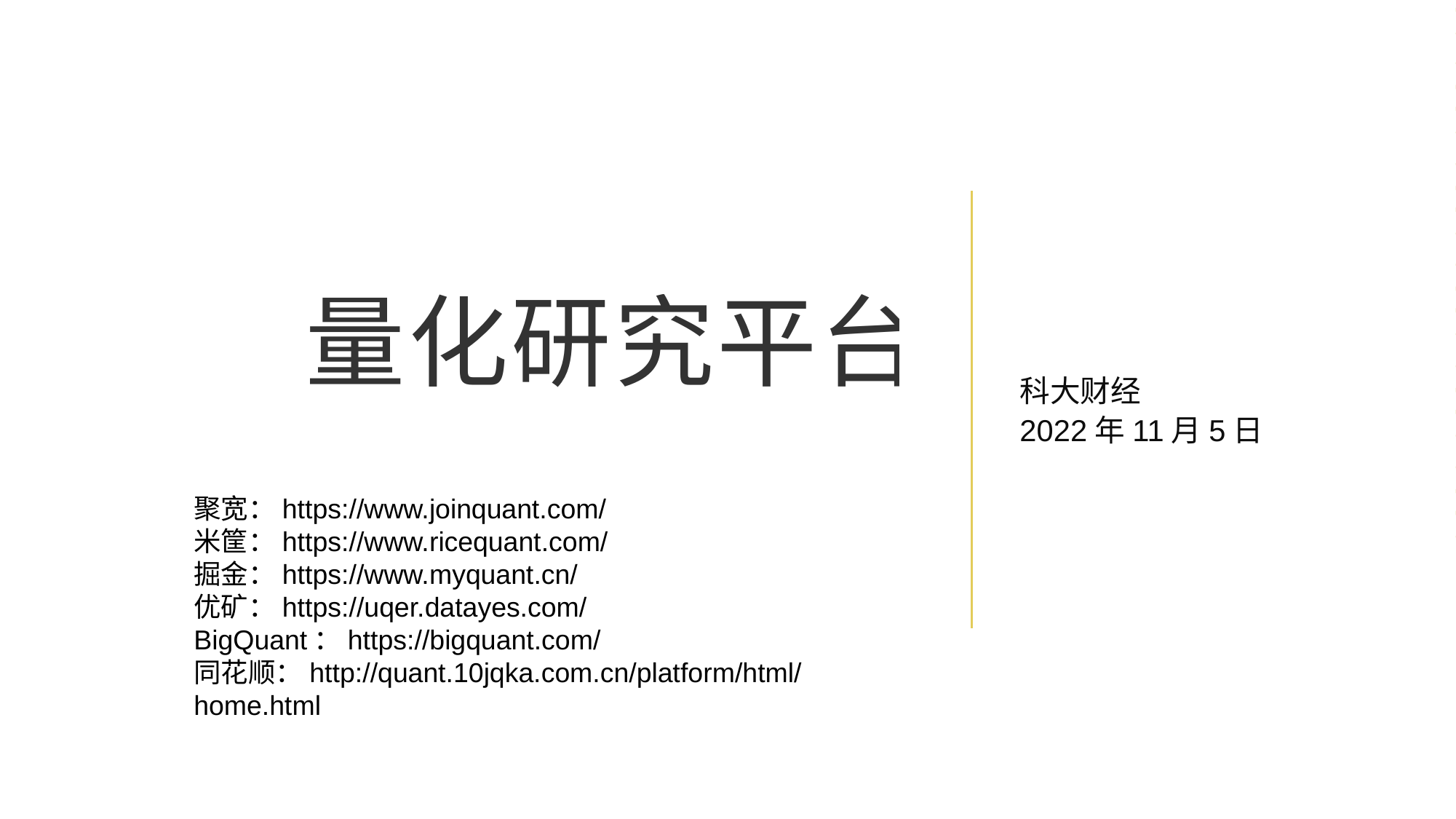

# 量化研究平台
科大财经
2022年11月5日
聚宽：https://www.joinquant.com/
米筐：https://www.ricequant.com/
掘金：https://www.myquant.cn/
优矿：https://uqer.datayes.com/
BigQuant：https://bigquant.com/
同花顺：http://quant.10jqka.com.cn/platform/html/home.html